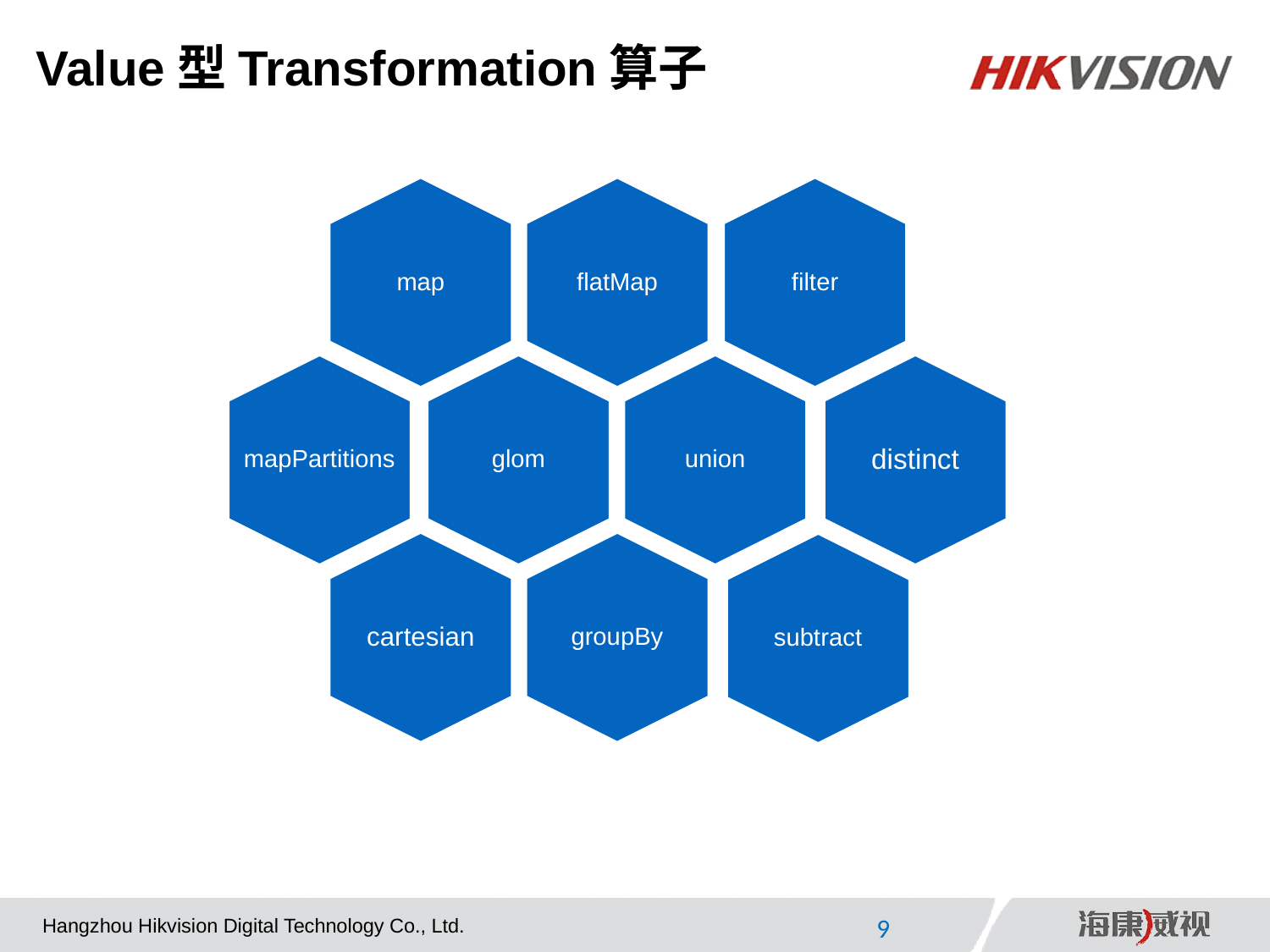

# Value型Transformation算子
flatMap
map
glom
union
groupBy
cartesian

filter

mapPartitions

distinct

subtract